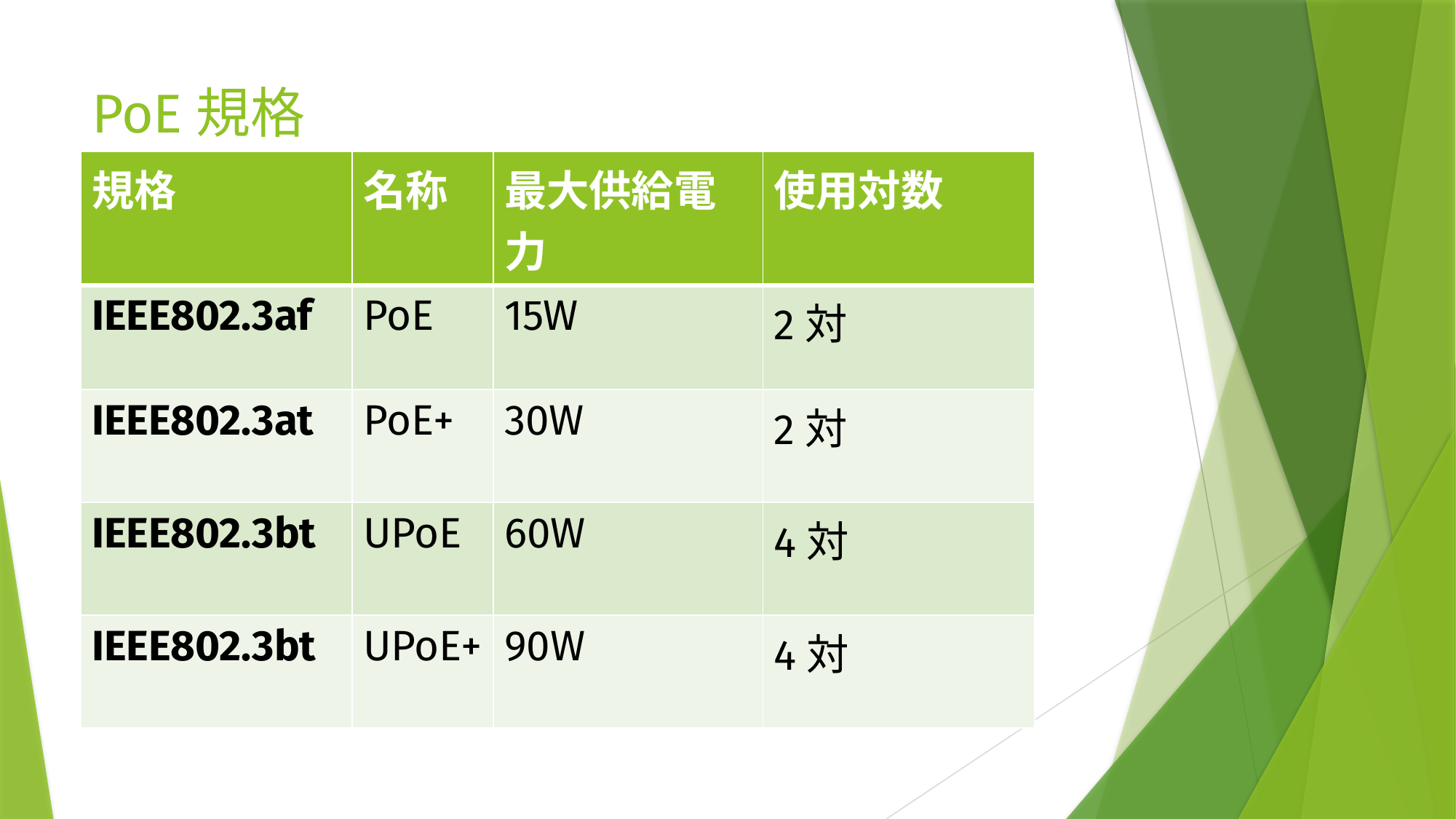

# PoE規格
| 規格 | 名称 | 最大供給電力 | 使用対数 |
| --- | --- | --- | --- |
| IEEE802.3af | PoE | 15W | 2対 |
| IEEE802.3at | PoE+ | 30W | 2対 |
| IEEE802.3bt | UPoE | 60W | 4対 |
| IEEE802.3bt | UPoE+ | 90W | 4対 |